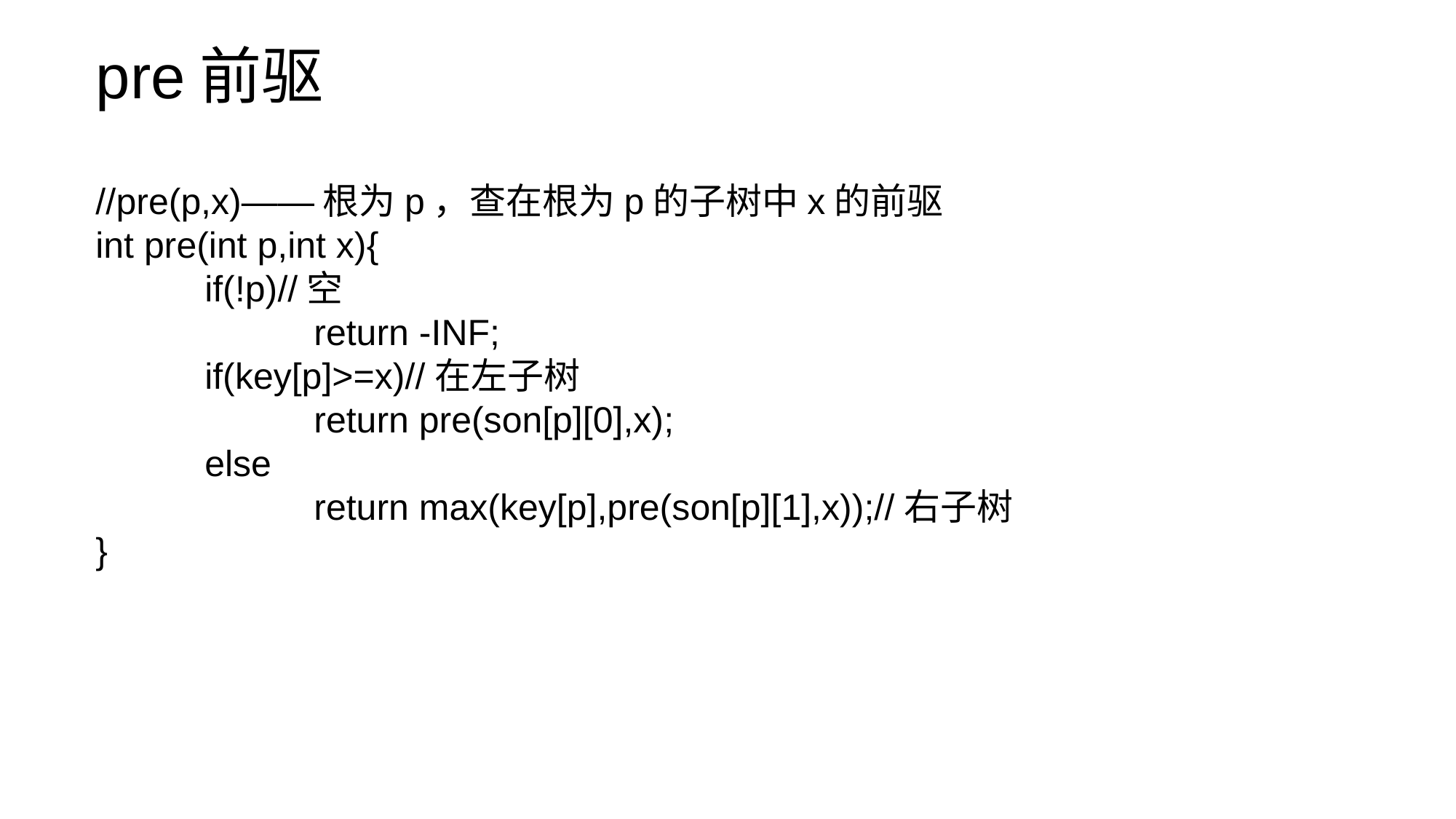

# pre前驱
//pre(p,x)——根为p，查在根为p的子树中x的前驱
int pre(int p,int x){
	if(!p)//空
		return -INF;
	if(key[p]>=x)//在左子树
		return pre(son[p][0],x);
	else
		return max(key[p],pre(son[p][1],x));//右子树
}